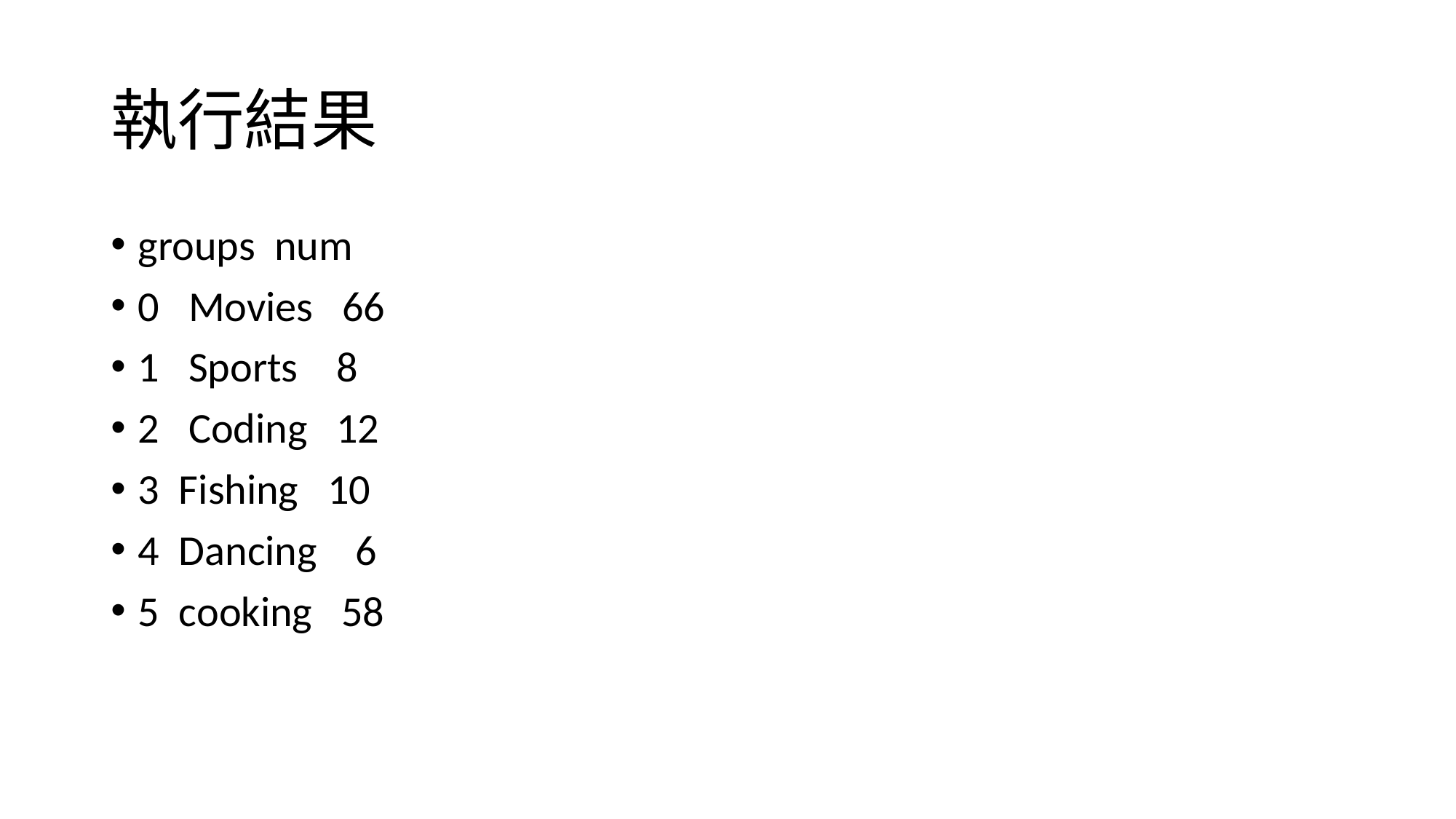

# 執行結果
groups  num
0   Movies   66
1   Sports    8
2   Coding   12
3  Fishing   10
4  Dancing    6
5  cooking   58